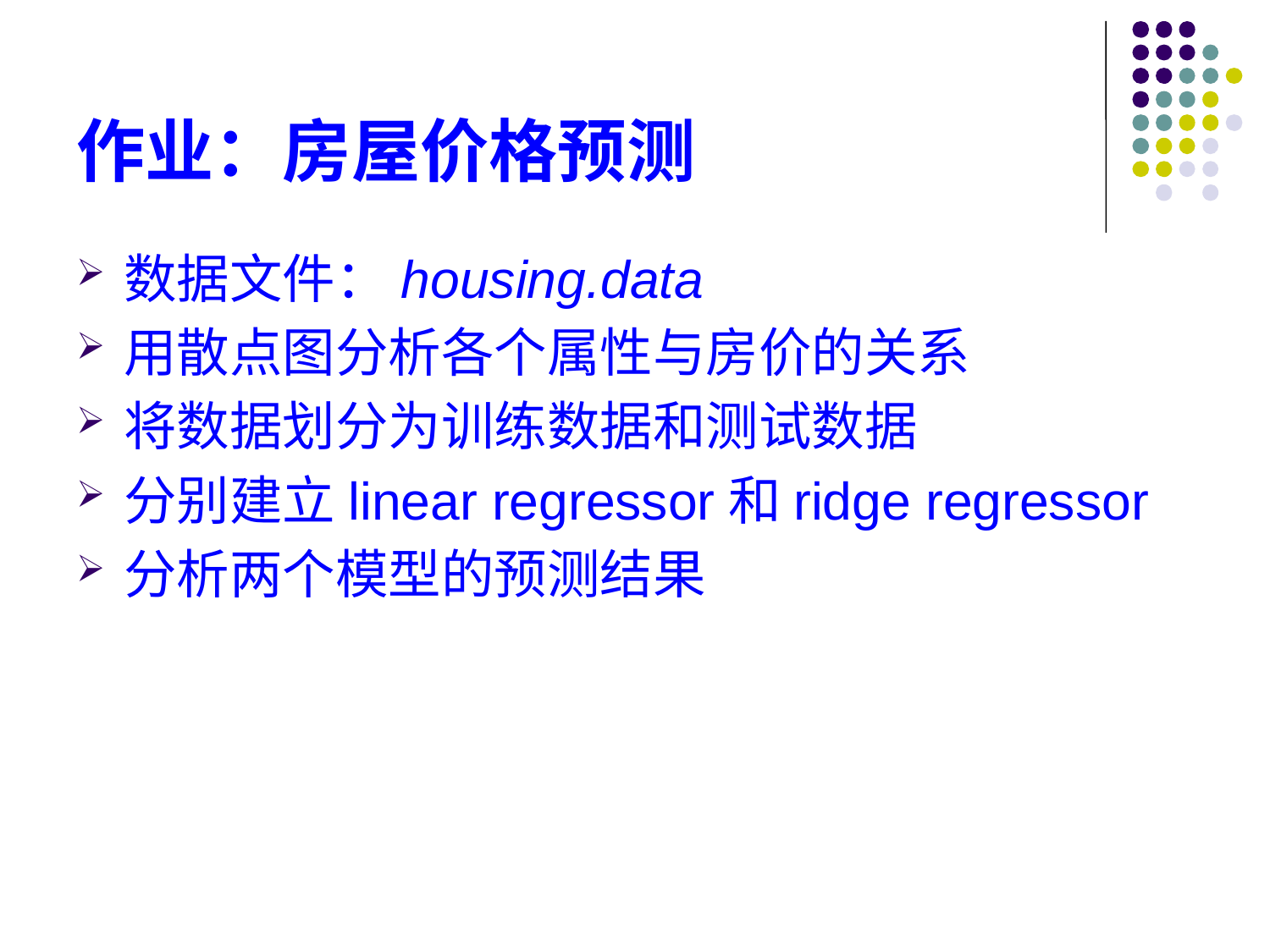

# 作业：房屋价格预测
数据文件：housing.data
用散点图分析各个属性与房价的关系
将数据划分为训练数据和测试数据
分别建立linear regressor和ridge regressor
分析两个模型的预测结果